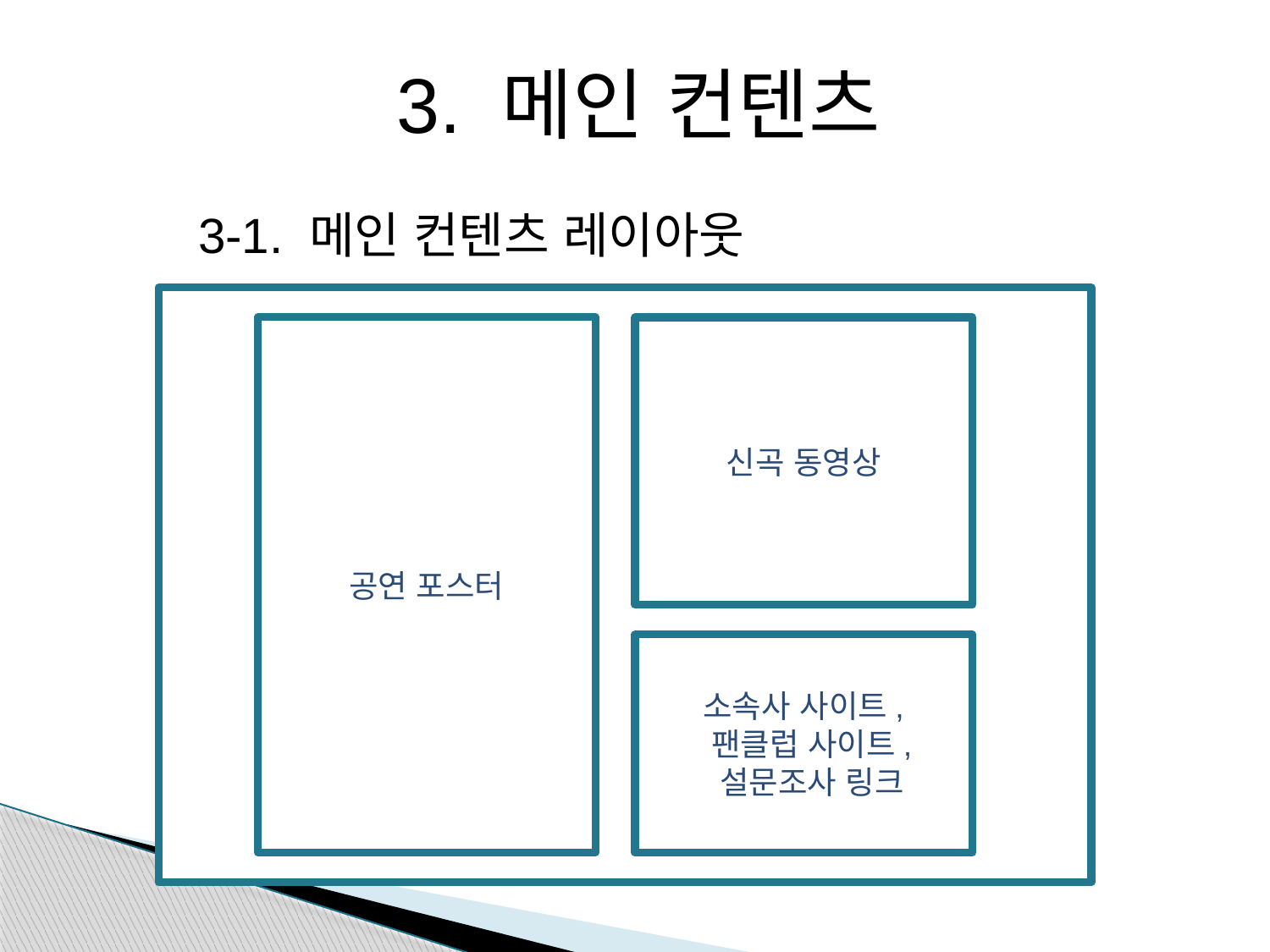

3. 메인 컨텐츠
3-1. 메인 컨텐츠 레이아웃

공연 포스터
신곡 동영상
소속사 사이트,
 팬클럽 사이트,
 설문조사 링크